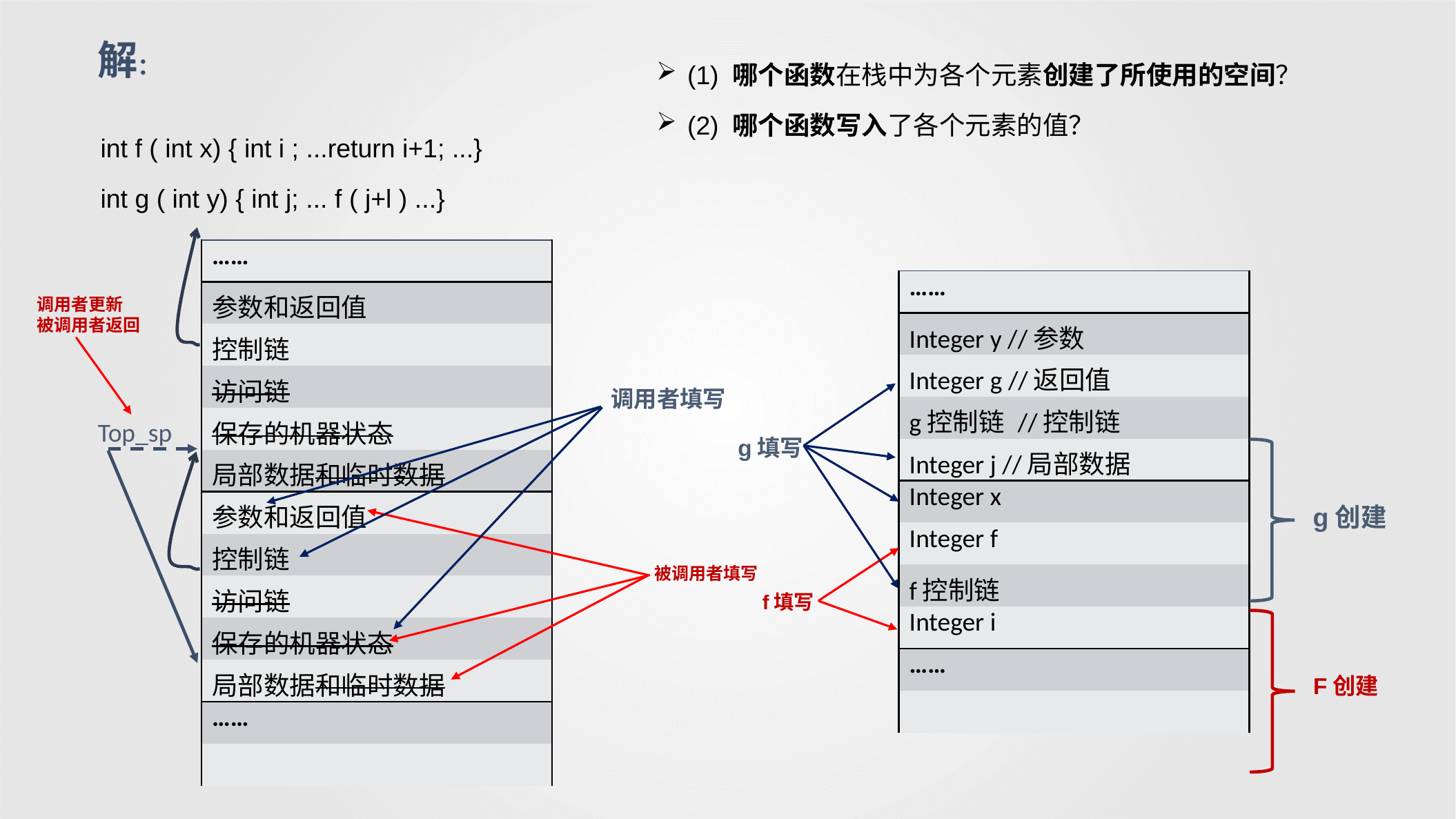

解：
(1) 哪个函数在栈中为各个元素创建了所使用的空间？
(2) 哪个函数写入了各个元素的值？
int f ( int x) { int i ; ...return i+1; ...}
int g ( int y) { int j; ... f ( j+l ) ...}

| …… |
| --- |
| 参数和返回值 |
| 控制链 |
| 访问链 |
| 保存的机器状态 |
| 局部数据和临时数据 |
| 参数和返回值 |
| 控制链 |
| 访问链 |
| 保存的机器状态 |
| 局部数据和临时数据 |
| …… |
|  |
| …… |
| --- |
| Integer y //参数 |
| Integer g //返回值 |
| g控制链 //控制链 |
| Integer j //局部数据 |
| Integer x |
| Integer f |
| f控制链 |
| Integer i |
| …… |
|  |
调用者更新
被调用者返回
调用者填写
Top_sp
g填写

g创建

被调用者填写
f填写

F创建